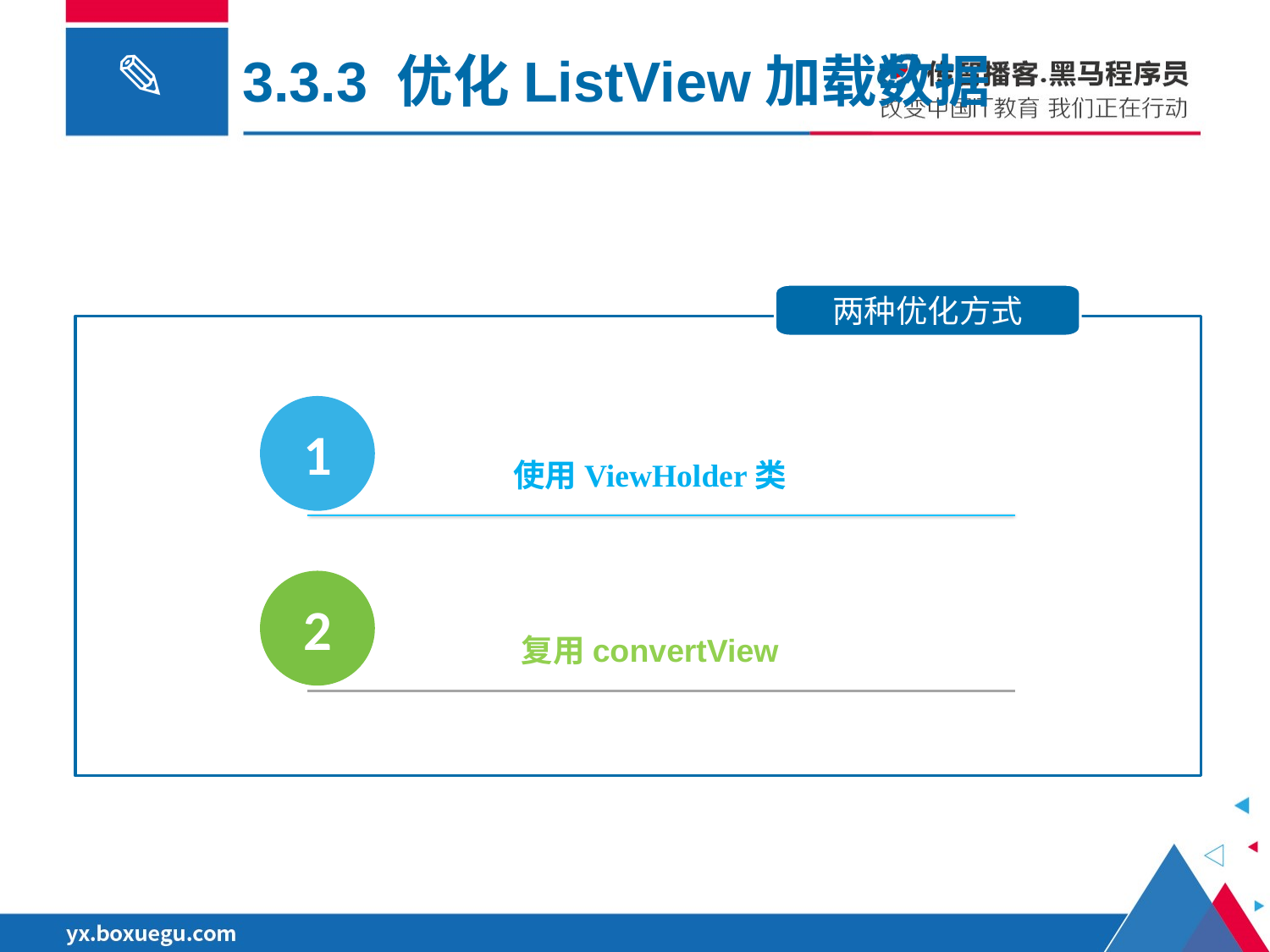

3.3.3 优化ListView加载数据

两种优化方式

1
使用ViewHolder类
2
复用convertView